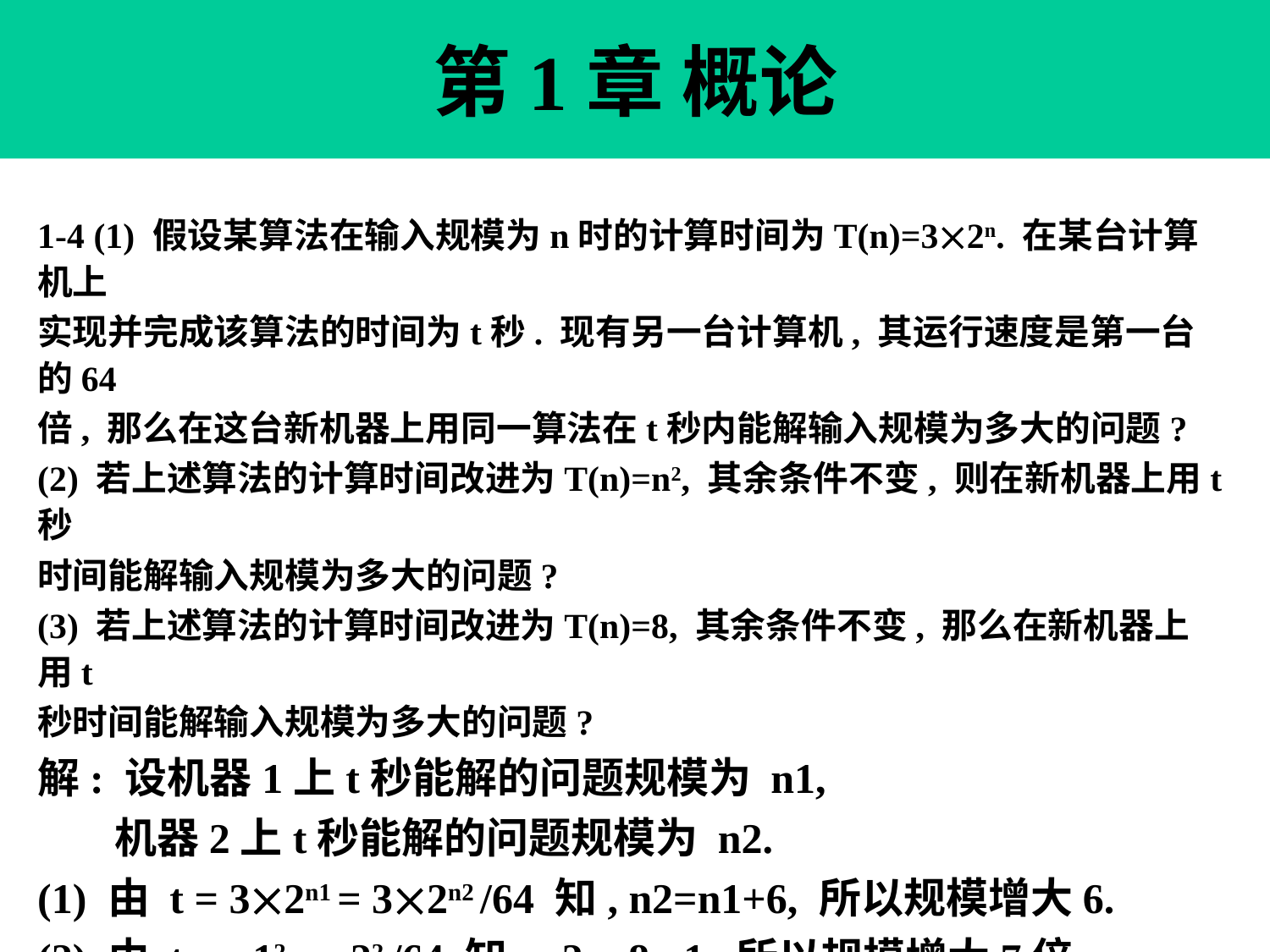

第1章 概论
1-4 (1) 假设某算法在输入规模为n时的计算时间为T(n)=3×2n. 在某台计算机上
实现并完成该算法的时间为t秒. 现有另一台计算机, 其运行速度是第一台的64
倍, 那么在这台新机器上用同一算法在t秒内能解输入规模为多大的问题?
(2) 若上述算法的计算时间改进为T(n)=n2, 其余条件不变, 则在新机器上用t秒
时间能解输入规模为多大的问题?
(3) 若上述算法的计算时间改进为T(n)=8, 其余条件不变, 那么在新机器上用t
秒时间能解输入规模为多大的问题?
解: 设机器1上t秒能解的问题规模为 n1,
       机器2上t秒能解的问题规模为 n2.
(1) 由 t = 3×2n1 = 3×2n2 /64 知, n2=n1+6, 所以规模增大6.
(2) 由 t = n12 = n22 /64 知, n2 = 8 n1, 所以规模增大7倍.
(3) 若 t ≥ 8 则n1可以任意大, 若t≥1/8则n2可以任意大.